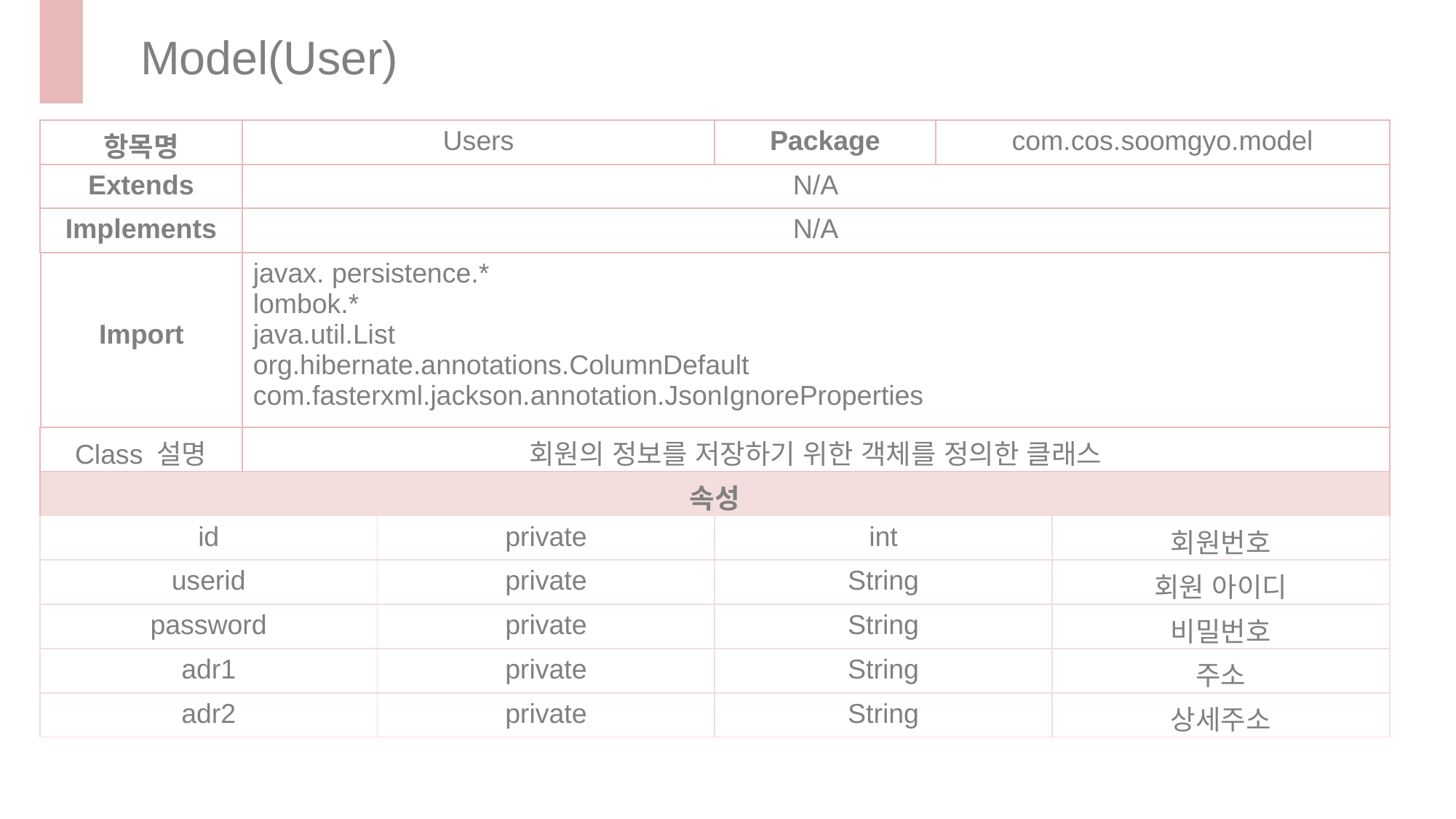

Model(User)
| 항목명 | Users | Package | com.cos.soomgyo.model |
| --- | --- | --- | --- |
| Extends | N/A |
| --- | --- |
| Implements | N/A |
| --- | --- |
| Import | javax. persistence.\* lombok.\* java.util.List org.hibernate.annotations.ColumnDefault com.fasterxml.jackson.annotation.JsonIgnoreProperties |
| --- | --- |
| Class 설명 | 회원의 정보를 저장하기 위한 객체를 정의한 클래스 |
| --- | --- |
| 속성 |
| --- |
| id | private | int | 회원번호 |
| --- | --- | --- | --- |
| userid | private | String | 회원 아이디 |
| password | private | String | 비밀번호 |
| adr1 | private | String | 주소 |
| adr2 | private | String | 상세주소 |